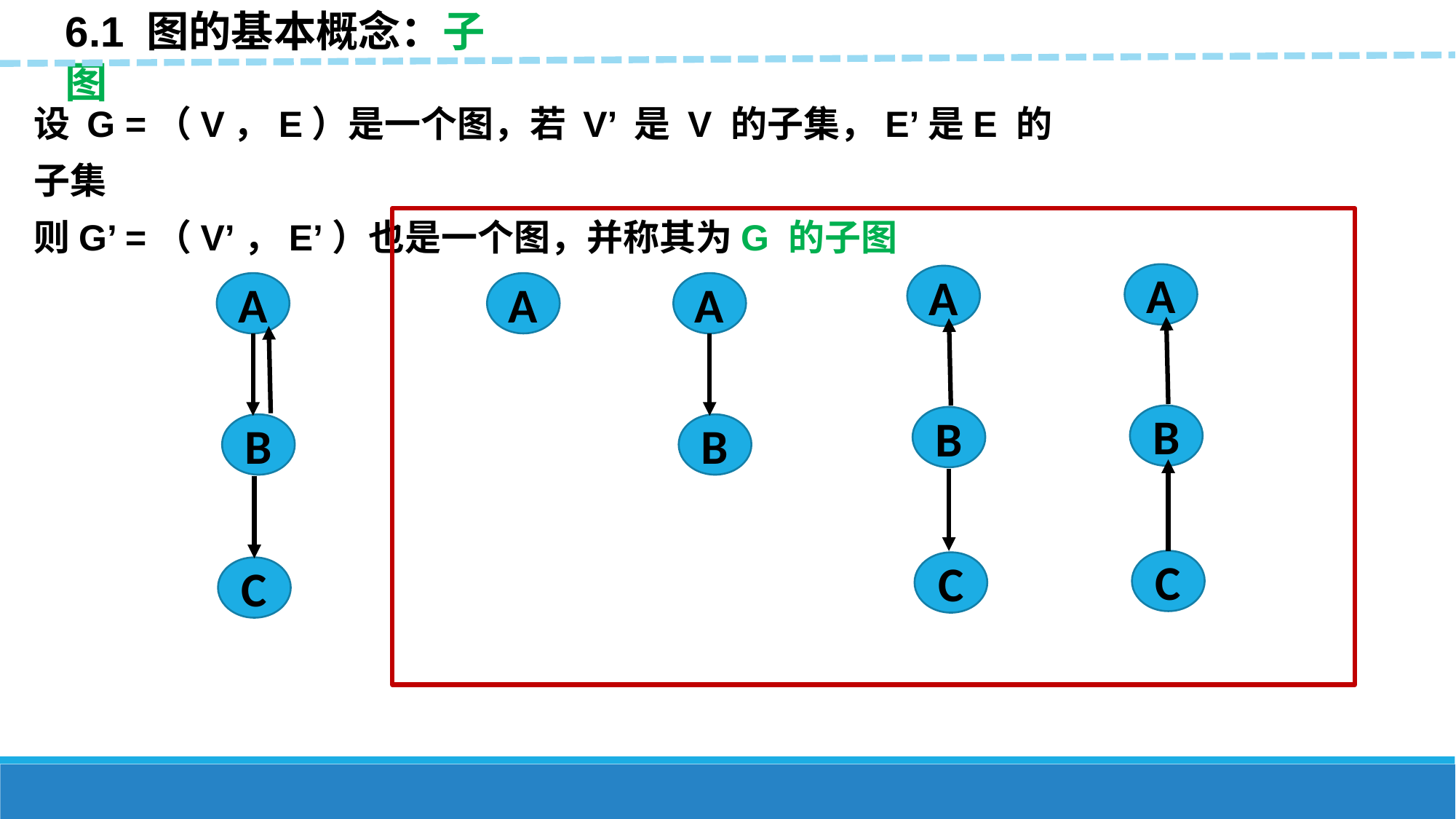

6.1 图的基本概念：子图
设 G =（V，E）是一个图，若 V’ 是 V 的子集，E’是E 的子集
则G’ =（V’，E’）也是一个图，并称其为G 的子图

A
A
A
A
A
B
B
B
B
C
C
C